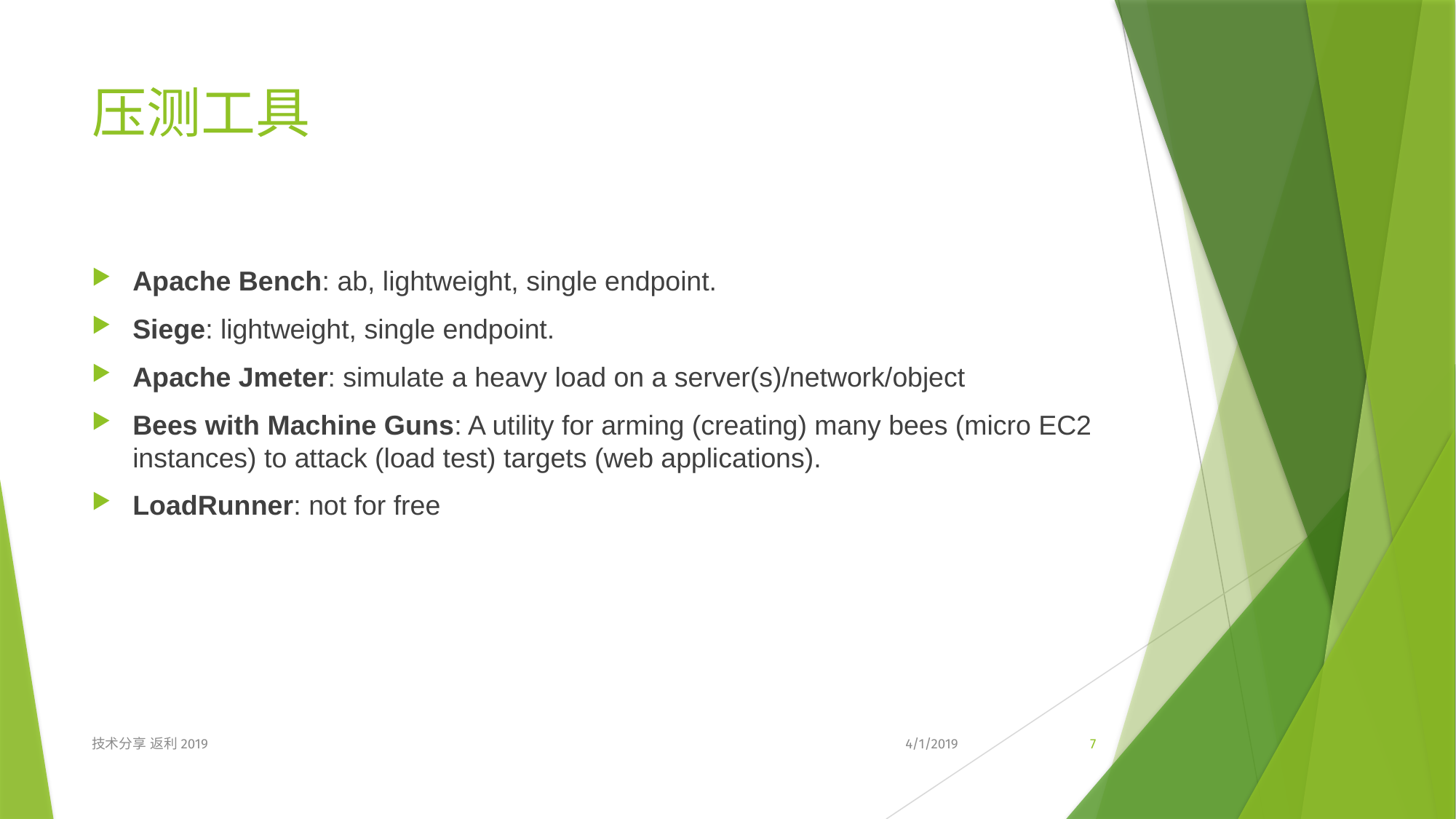

# 压测工具
Apache Bench: ab, lightweight, single endpoint.
Siege: lightweight, single endpoint.
Apache Jmeter: simulate a heavy load on a server(s)/network/object
Bees with Machine Guns: A utility for arming (creating) many bees (micro EC2 instances) to attack (load test) targets (web applications).
LoadRunner: not for free
技术分享 返利2019
4/1/2019
7